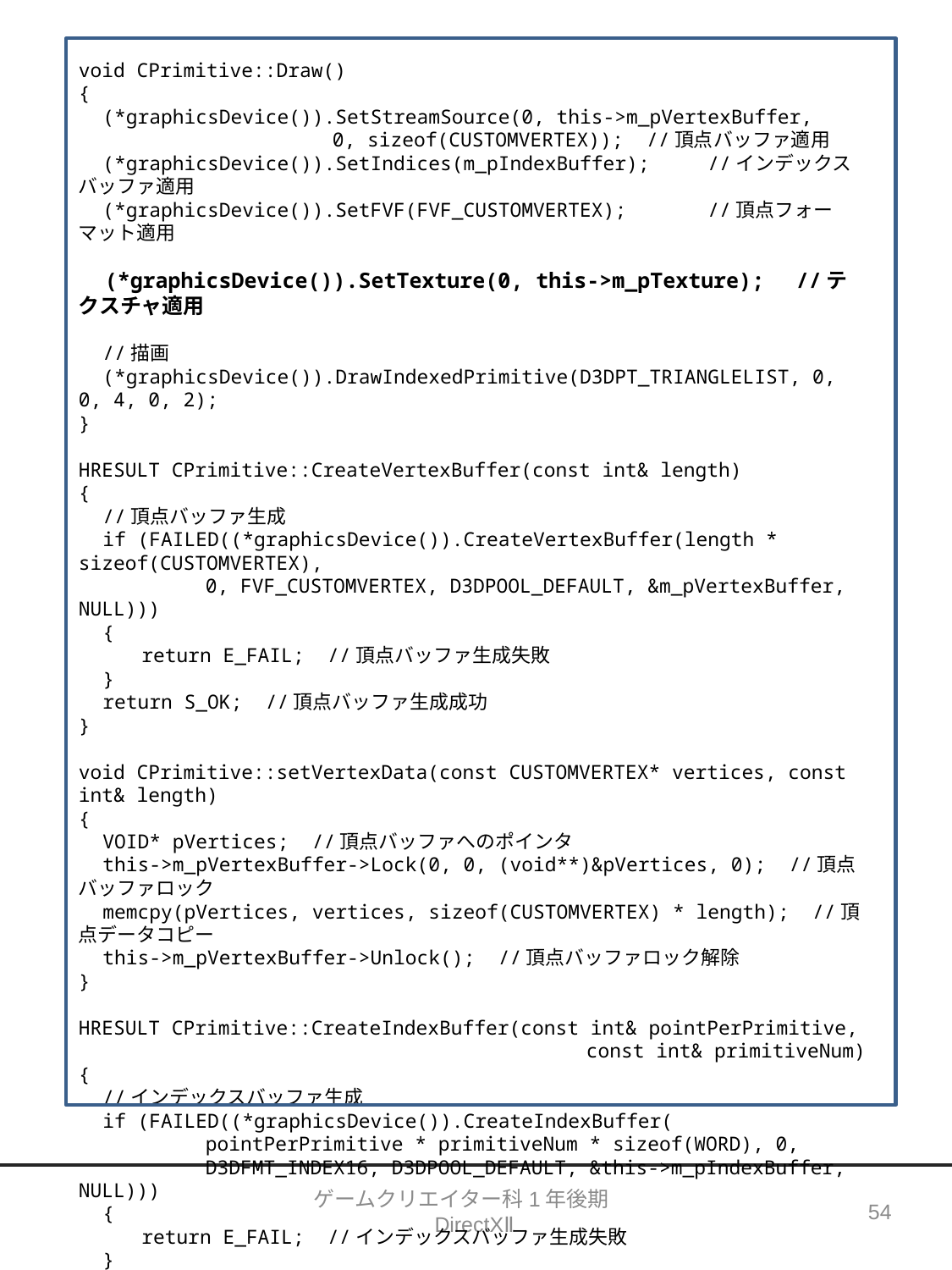

void CPrimitive::Draw()
{
　(*graphicsDevice()).SetStreamSource(0, this->m_pVertexBuffer,
		0, sizeof(CUSTOMVERTEX));  //頂点バッファ適用
　(*graphicsDevice()).SetIndices(m_pIndexBuffer);     //インデックスバッファ適用
　(*graphicsDevice()).SetFVF(FVF_CUSTOMVERTEX);       //頂点フォーマット適用

　(*graphicsDevice()).SetTexture(0, this->m_pTexture);　//テクスチャ適用

　//描画
　(*graphicsDevice()).DrawIndexedPrimitive(D3DPT_TRIANGLELIST, 0, 0, 4, 0, 2);
}

HRESULT CPrimitive::CreateVertexBuffer(const int& length)
{
　//頂点バッファ生成
　if (FAILED((*graphicsDevice()).CreateVertexBuffer(length * sizeof(CUSTOMVERTEX),
	0, FVF_CUSTOMVERTEX, D3DPOOL_DEFAULT, &m_pVertexBuffer, NULL)))
　{
　　　return E_FAIL;  //頂点バッファ生成失敗
　}
　return S_OK;  //頂点バッファ生成成功
}

void CPrimitive::setVertexData(const CUSTOMVERTEX* vertices, const int& length)
{
　VOID* pVertices;  //頂点バッファへのポインタ
　this->m_pVertexBuffer->Lock(0, 0, (void**)&pVertices, 0);  //頂点バッファロック
　memcpy(pVertices, vertices, sizeof(CUSTOMVERTEX) * length);  //頂点データコピー
　this->m_pVertexBuffer->Unlock();  //頂点バッファロック解除
}

HRESULT CPrimitive::CreateIndexBuffer(const int& pointPerPrimitive,
				const int& primitiveNum)
{
　//インデックスバッファ生成
　if (FAILED((*graphicsDevice()).CreateIndexBuffer(
	pointPerPrimitive * primitiveNum * sizeof(WORD), 0,
	D3DFMT_INDEX16, D3DPOOL_DEFAULT, &this->m_pIndexBuffer, NULL)))
　{
　　　return E_FAIL;  //インデックスバッファ生成失敗
　}
　return S_OK;  //インデックスバッファ生成成功
}
ゲームクリエイター科1年後期　DirectXⅡ
54